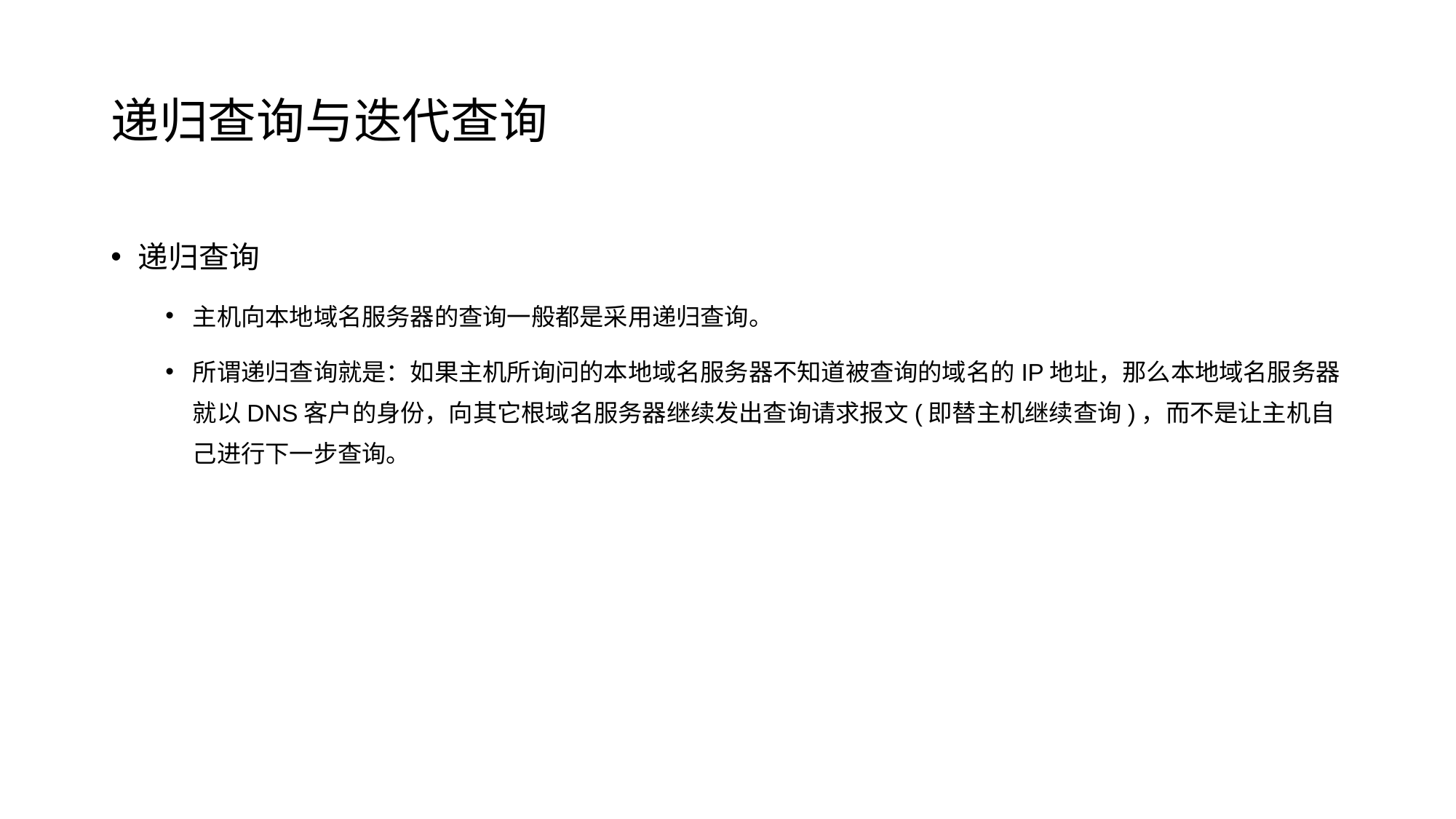

# 递归查询与迭代查询
递归查询
主机向本地域名服务器的查询一般都是采用递归查询。
所谓递归查询就是：如果主机所询问的本地域名服务器不知道被查询的域名的IP地址，那么本地域名服务器就以DNS客户的身份，向其它根域名服务器继续发出查询请求报文(即替主机继续查询)，而不是让主机自己进行下一步查询。